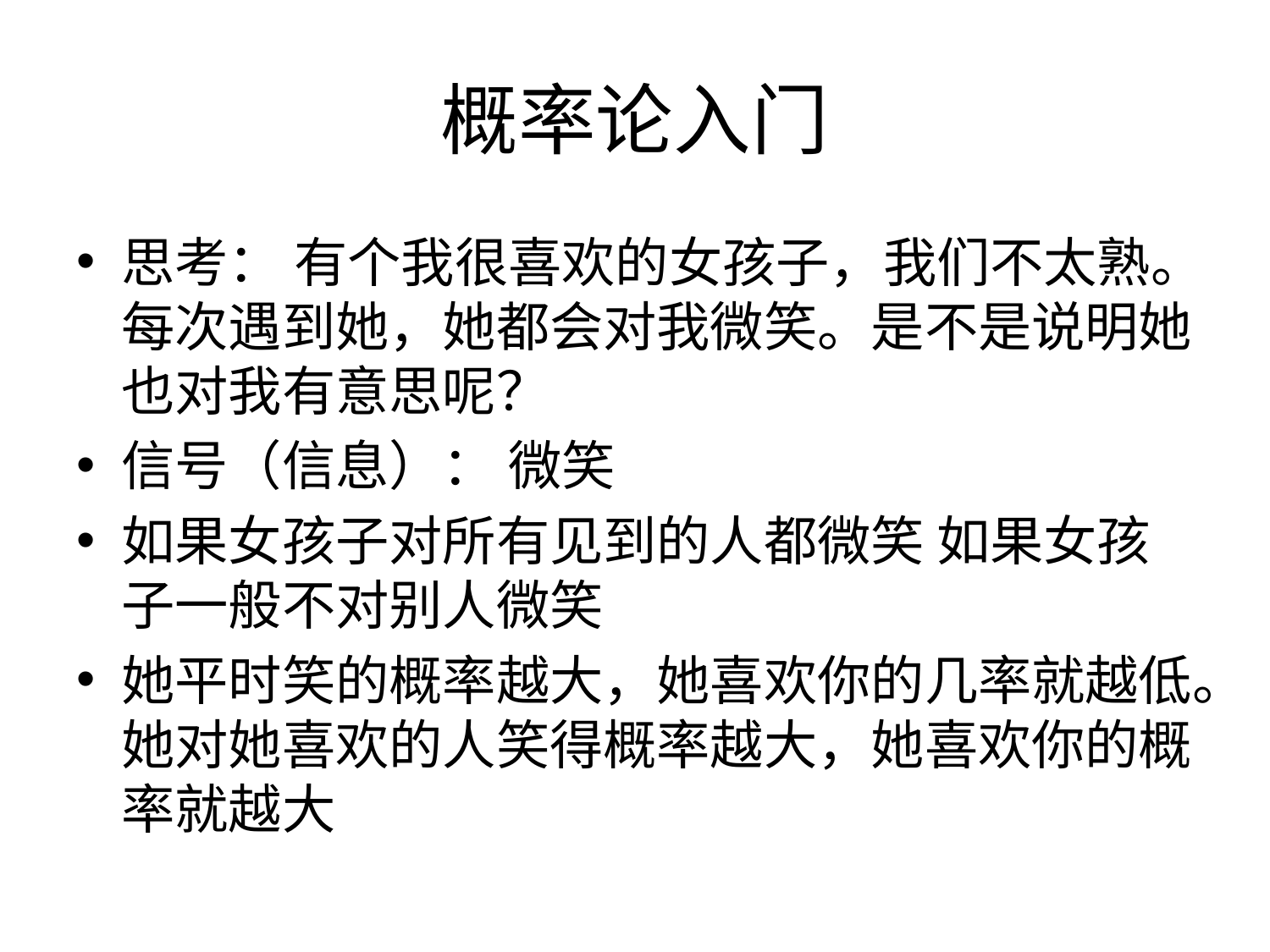

# 概率论入门
思考： 有个我很喜欢的女孩子，我们不太熟。每次遇到她，她都会对我微笑。是不是说明她也对我有意思呢？
信号（信息）： 微笑
如果女孩子对所有见到的人都微笑 如果女孩子一般不对别人微笑
她平时笑的概率越大，她喜欢你的几率就越低。她对她喜欢的人笑得概率越大，她喜欢你的概率就越大